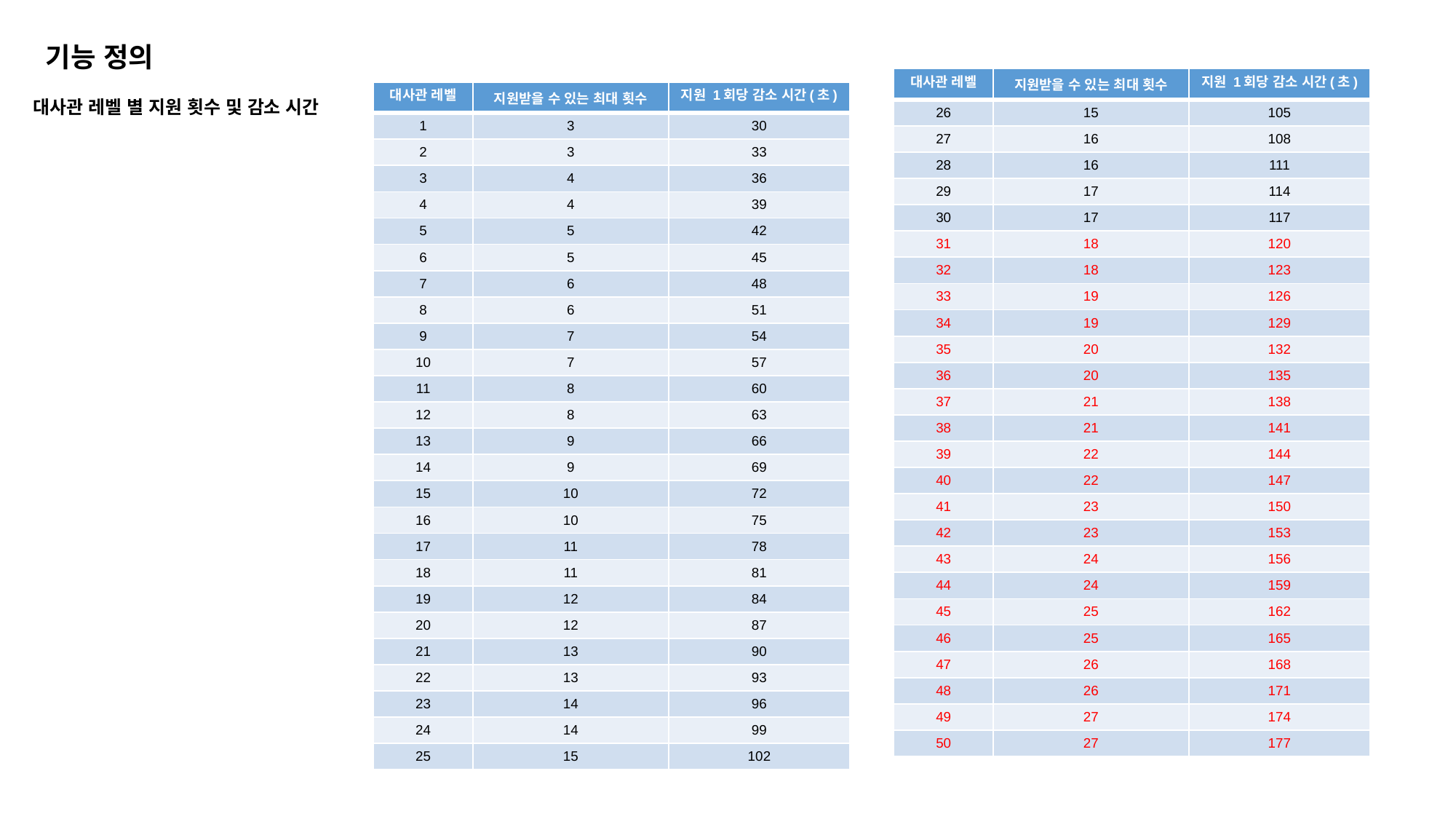

기능 정의
| 대사관 레벨 | 지원받을 수 있는 최대 횟수 | 지원 1회당 감소 시간(초) |
| --- | --- | --- |
| 26 | 15 | 105 |
| 27 | 16 | 108 |
| 28 | 16 | 111 |
| 29 | 17 | 114 |
| 30 | 17 | 117 |
| 31 | 18 | 120 |
| 32 | 18 | 123 |
| 33 | 19 | 126 |
| 34 | 19 | 129 |
| 35 | 20 | 132 |
| 36 | 20 | 135 |
| 37 | 21 | 138 |
| 38 | 21 | 141 |
| 39 | 22 | 144 |
| 40 | 22 | 147 |
| 41 | 23 | 150 |
| 42 | 23 | 153 |
| 43 | 24 | 156 |
| 44 | 24 | 159 |
| 45 | 25 | 162 |
| 46 | 25 | 165 |
| 47 | 26 | 168 |
| 48 | 26 | 171 |
| 49 | 27 | 174 |
| 50 | 27 | 177 |
대사관 레벨 별 지원 횟수 및 감소 시간
| 대사관 레벨 | 지원받을 수 있는 최대 횟수 | 지원 1회당 감소 시간(초) |
| --- | --- | --- |
| 1 | 3 | 30 |
| 2 | 3 | 33 |
| 3 | 4 | 36 |
| 4 | 4 | 39 |
| 5 | 5 | 42 |
| 6 | 5 | 45 |
| 7 | 6 | 48 |
| 8 | 6 | 51 |
| 9 | 7 | 54 |
| 10 | 7 | 57 |
| 11 | 8 | 60 |
| 12 | 8 | 63 |
| 13 | 9 | 66 |
| 14 | 9 | 69 |
| 15 | 10 | 72 |
| 16 | 10 | 75 |
| 17 | 11 | 78 |
| 18 | 11 | 81 |
| 19 | 12 | 84 |
| 20 | 12 | 87 |
| 21 | 13 | 90 |
| 22 | 13 | 93 |
| 23 | 14 | 96 |
| 24 | 14 | 99 |
| 25 | 15 | 102 |